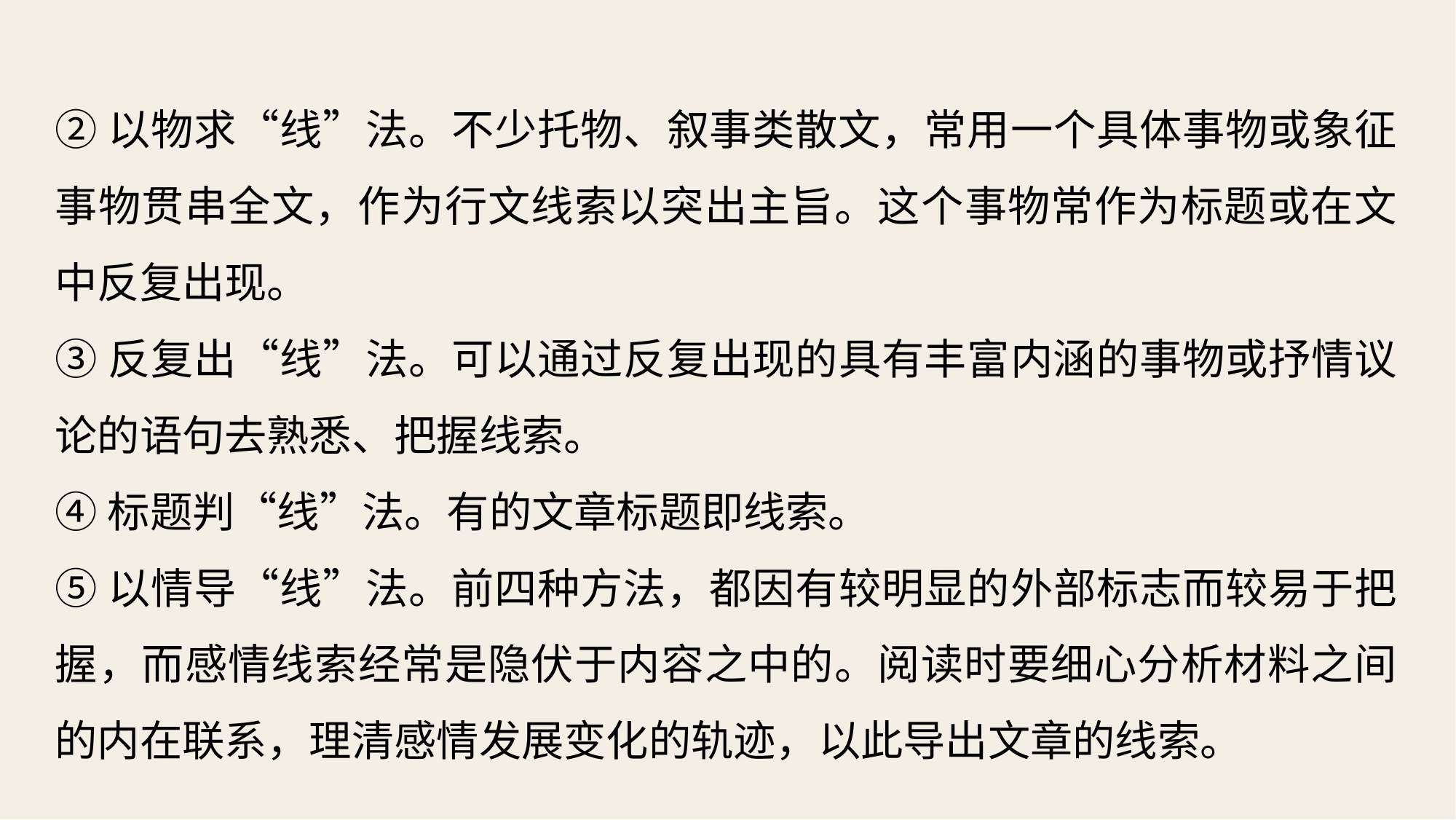

②以物求“线”法。不少托物、叙事类散文，常用一个具体事物或象征事物贯串全文，作为行文线索以突出主旨。这个事物常作为标题或在文中反复出现。
③反复出“线”法。可以通过反复出现的具有丰富内涵的事物或抒情议论的语句去熟悉、把握线索。
④标题判“线”法。有的文章标题即线索。
⑤以情导“线”法。前四种方法，都因有较明显的外部标志而较易于把握，而感情线索经常是隐伏于内容之中的。阅读时要细心分析材料之间的内在联系，理清感情发展变化的轨迹，以此导出文章的线索。